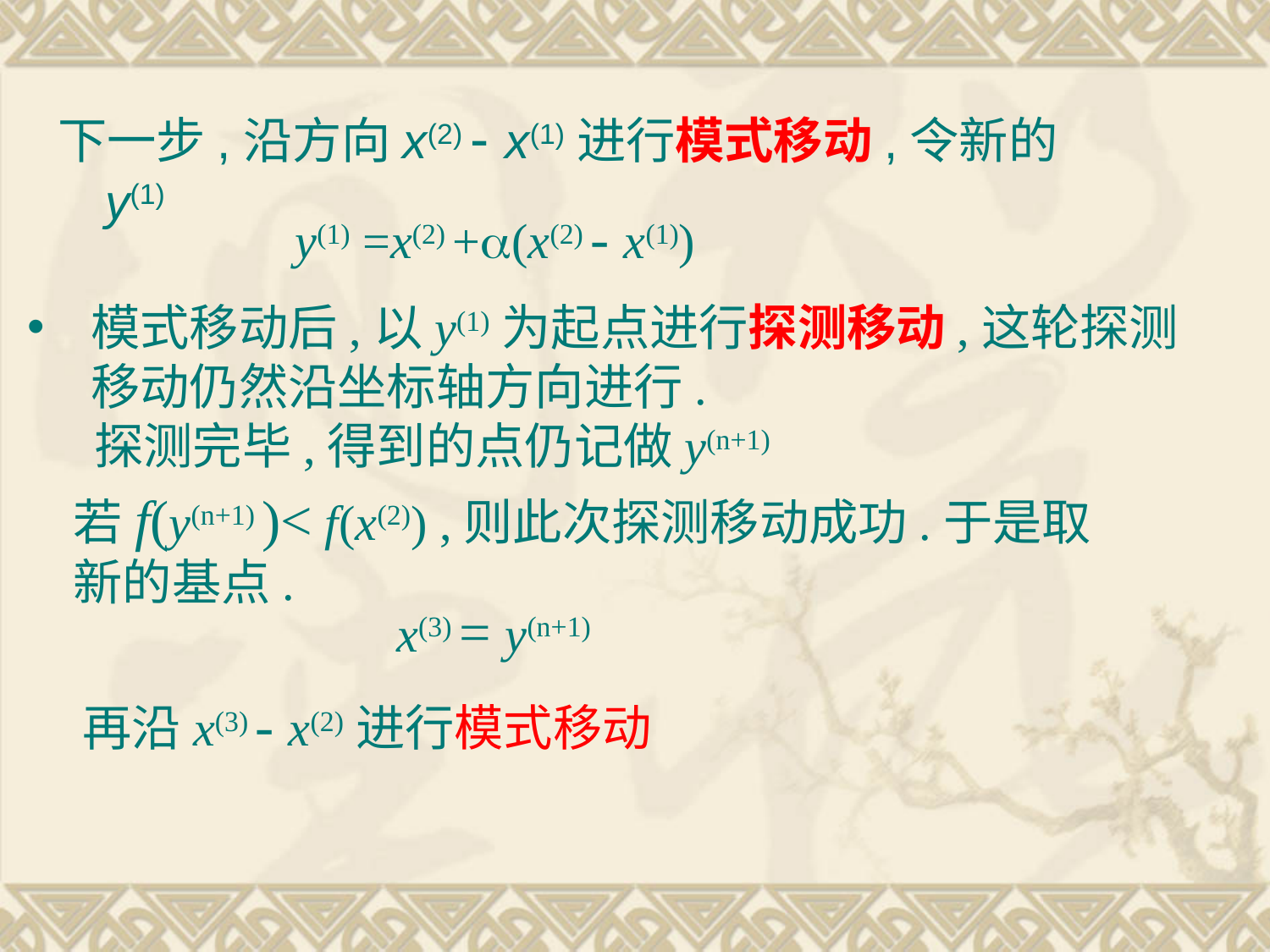

下一步,沿方向x(2) - x(1)进行模式移动,令新的y(1)
y(1) =x(2) +α(x(2) - x(1))
模式移动后,以y(1)为起点进行探测移动,这轮探测移动仍然沿坐标轴方向进行.
     探测完毕,得到的点仍记做y(n+1)
若f(y(n+1) )< f(x(2)) ,则此次探测移动成功.于是取
新的基点.
x(3) = y(n+1)
再沿x(3) - x(2)进行模式移动